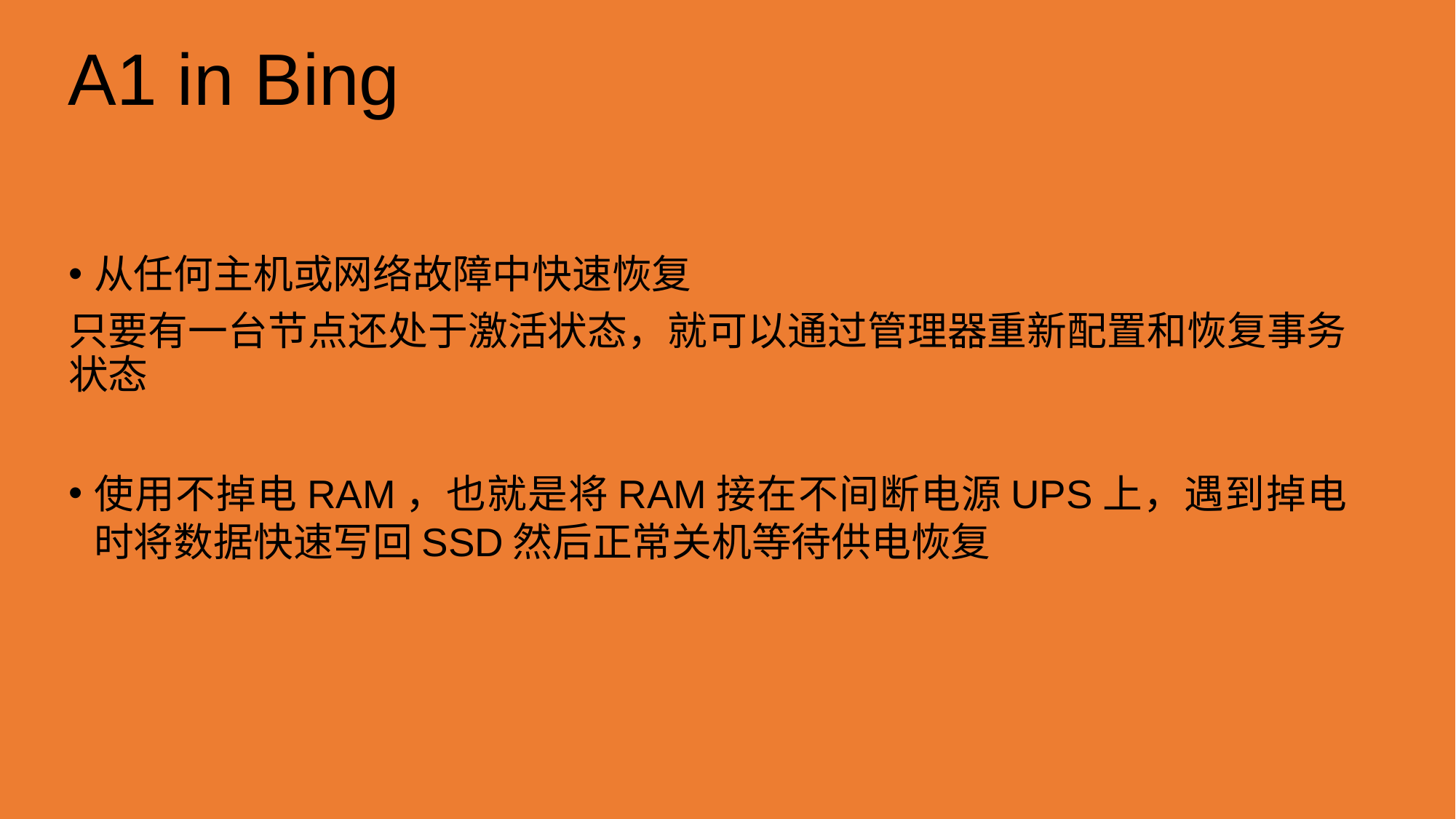

A1 in Bing
从任何主机或网络故障中快速恢复
只要有一台节点还处于激活状态，就可以通过管理器重新配置和恢复事务状态

使用不掉电RAM，也就是将RAM接在不间断电源UPS上，遇到掉电时将数据快速写回SSD然后正常关机等待供电恢复